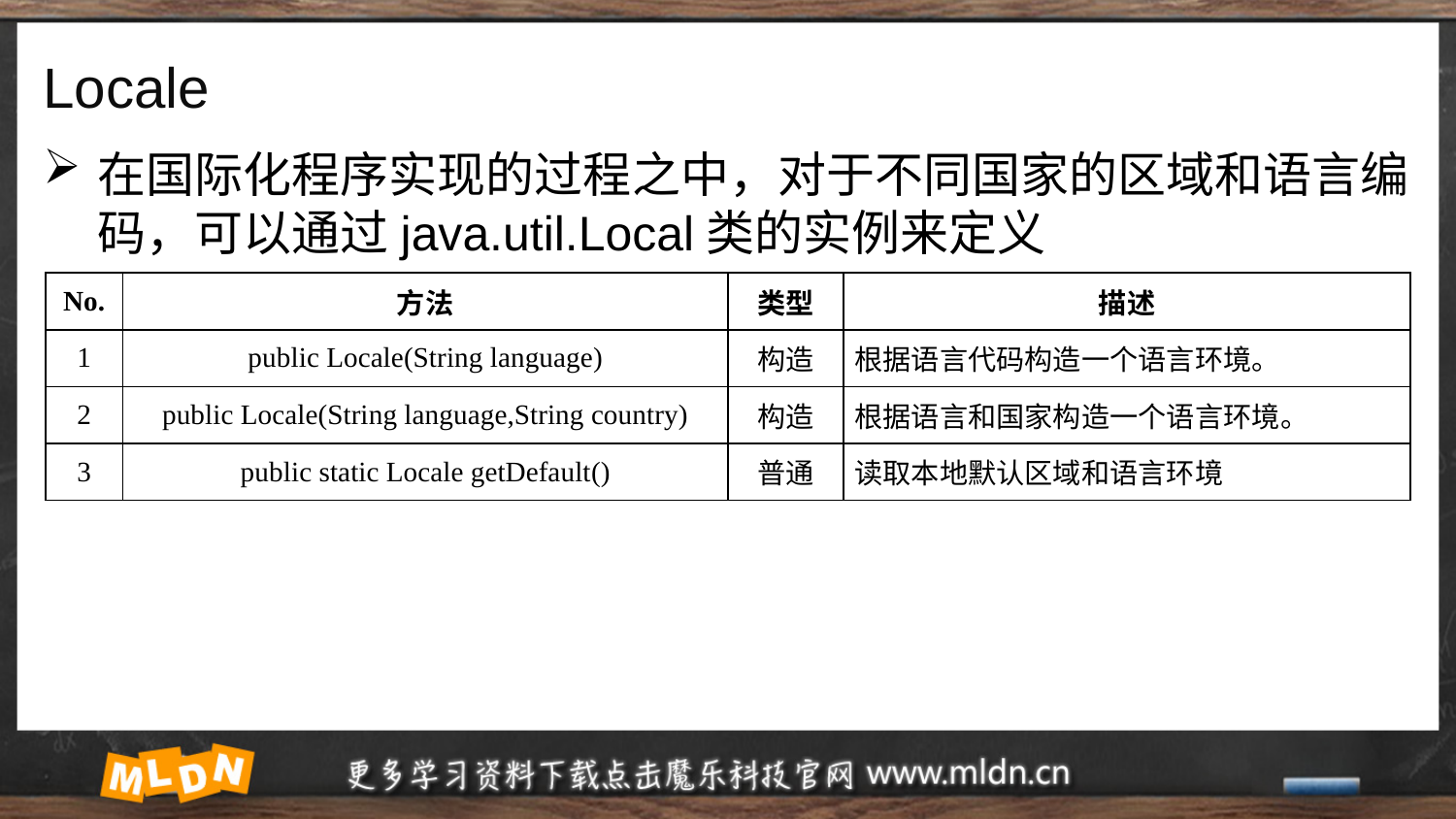

# Locale
在国际化程序实现的过程之中，对于不同国家的区域和语言编码，可以通过java.util.Local类的实例来定义
| No. | 方法 | 类型 | 描述 |
| --- | --- | --- | --- |
| 1 | public Locale(String language) | 构造 | 根据语言代码构造一个语言环境。 |
| 2 | public Locale(String language,String country) | 构造 | 根据语言和国家构造一个语言环境。 |
| 3 | public static Locale getDefault​() | 普通 | 读取本地默认区域和语言环境 |